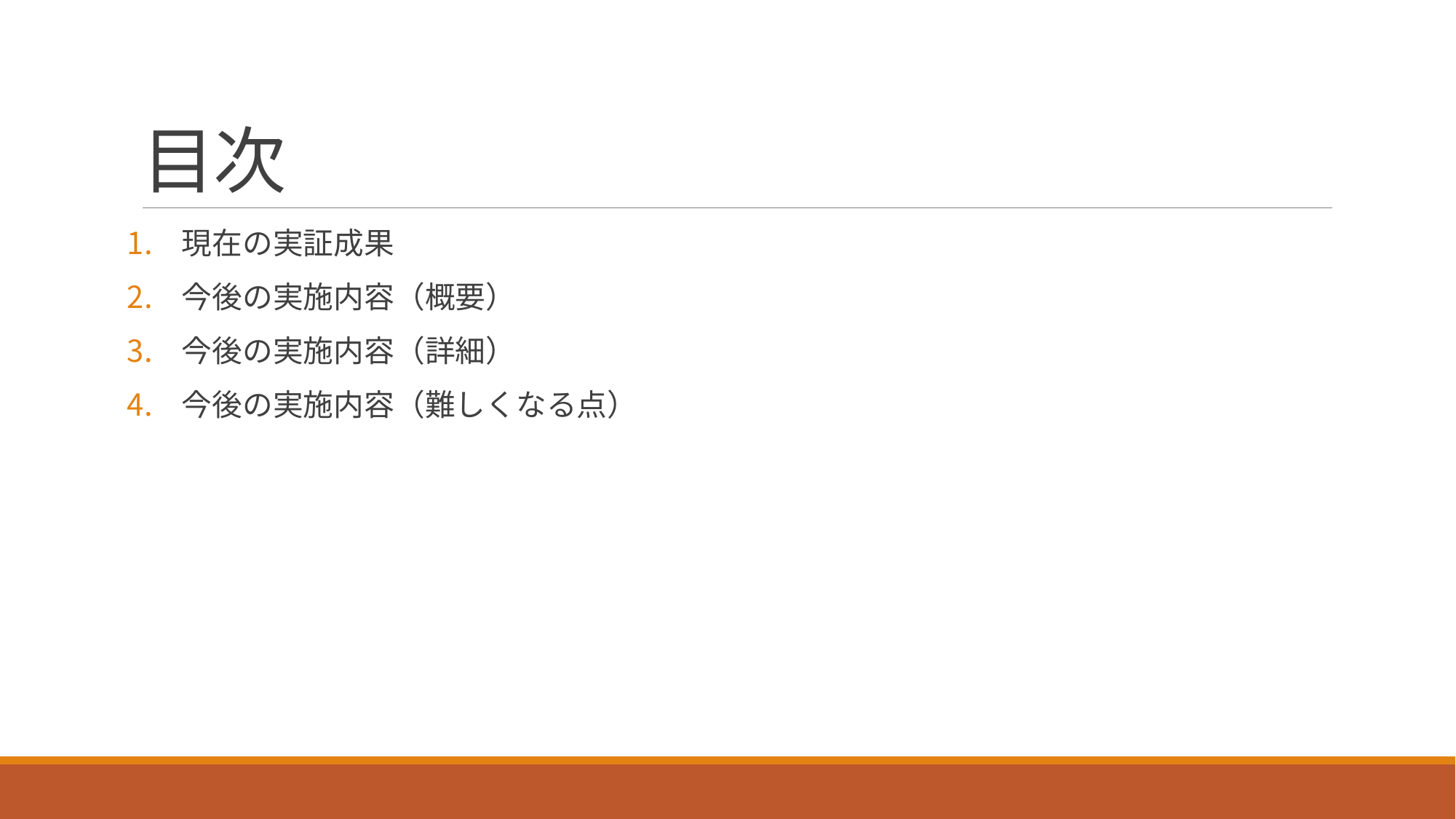

# 目次
現在の実証成果
今後の実施内容（概要）
今後の実施内容（詳細）
今後の実施内容（難しくなる点）